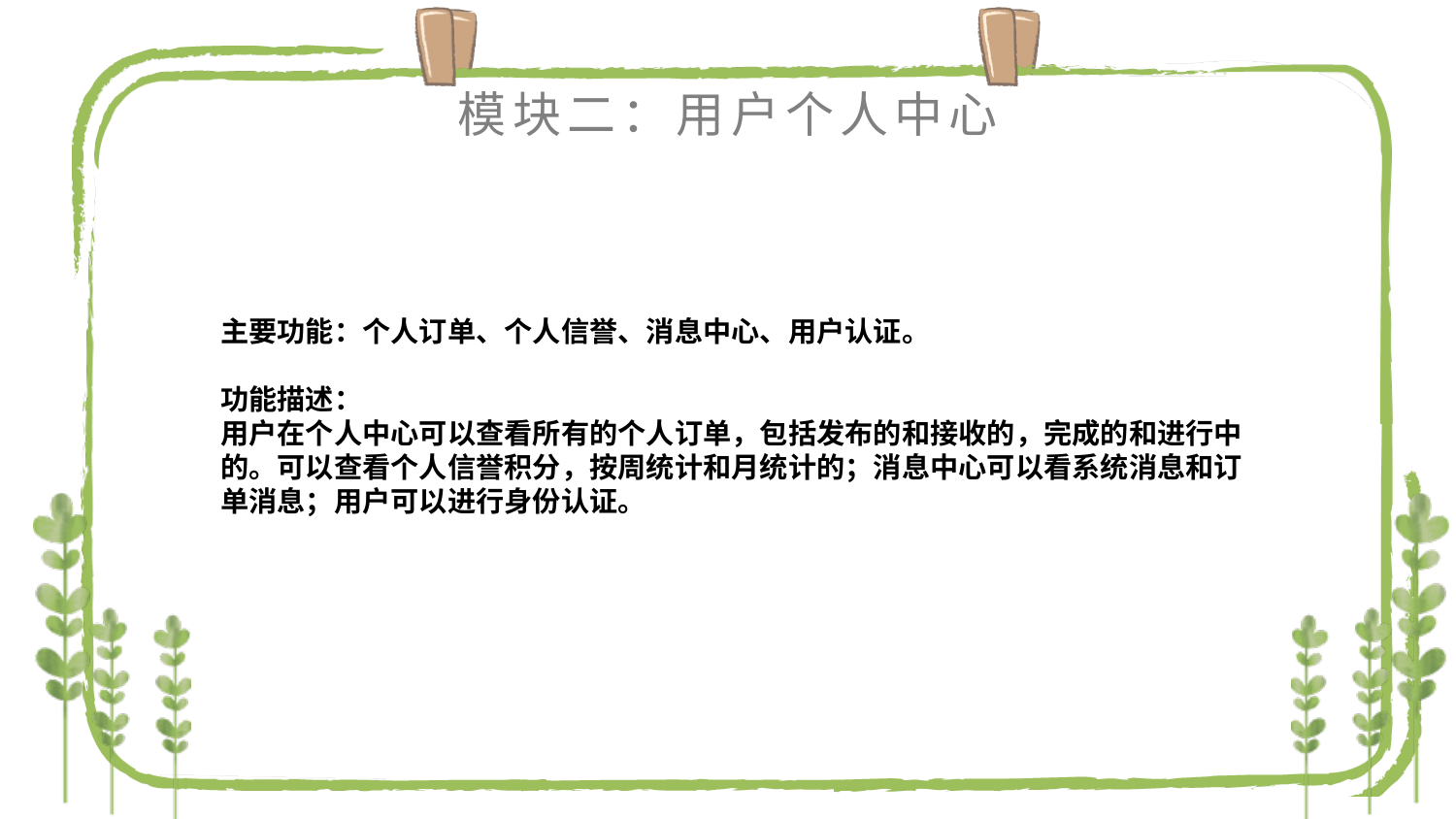

模块二：用户个人中心
主要功能：个人订单、个人信誉、消息中心、用户认证。

功能描述：
用户在个人中心可以查看所有的个人订单，包括发布的和接收的，完成的和进行中的。可以查看个人信誉积分，按周统计和月统计的；消息中心可以看系统消息和订单消息；用户可以进行身份认证。